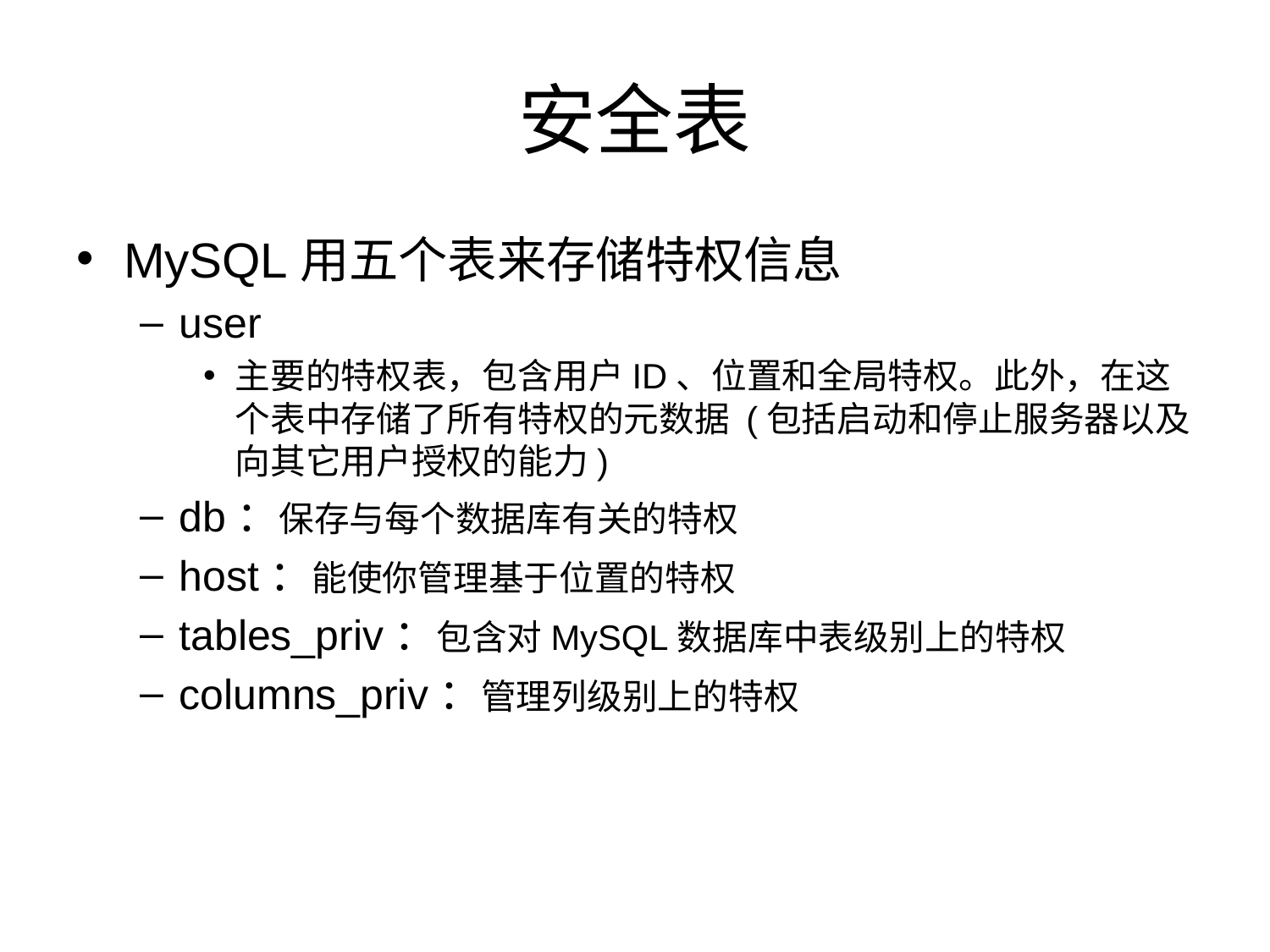

# 安全表
MySQL用五个表来存储特权信息
user
主要的特权表，包含用户ID、位置和全局特权。此外，在这个表中存储了所有特权的元数据 (包括启动和停止服务器以及向其它用户授权的能力)
db：保存与每个数据库有关的特权
host：能使你管理基于位置的特权
tables_priv：包含对MySQL数据库中表级别上的特权
columns_priv：管理列级别上的特权